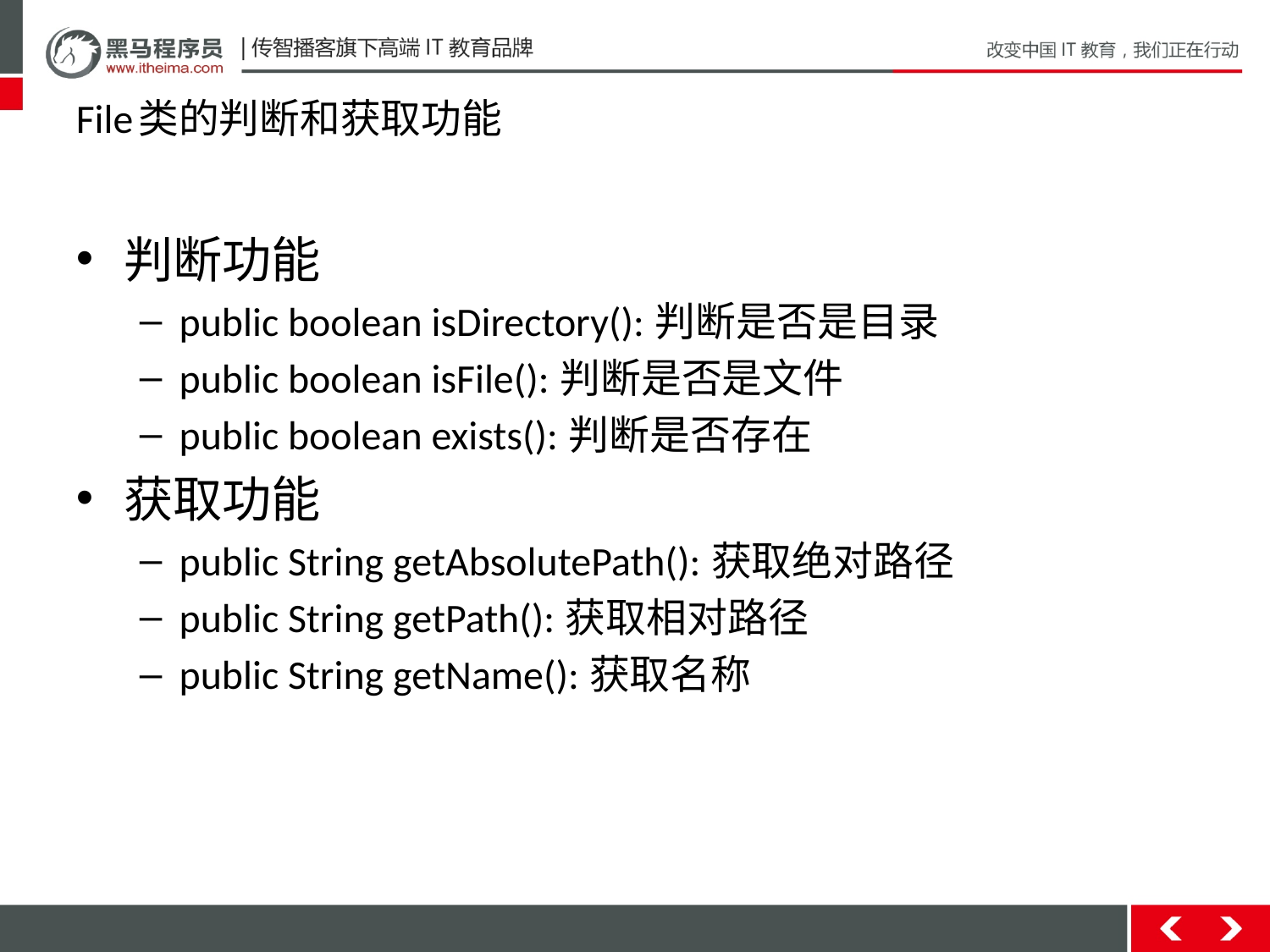

# File类的判断和获取功能
判断功能
public boolean isDirectory():判断是否是目录
public boolean isFile():判断是否是文件
public boolean exists():判断是否存在
获取功能
public String getAbsolutePath():获取绝对路径
public String getPath():获取相对路径
public String getName():获取名称